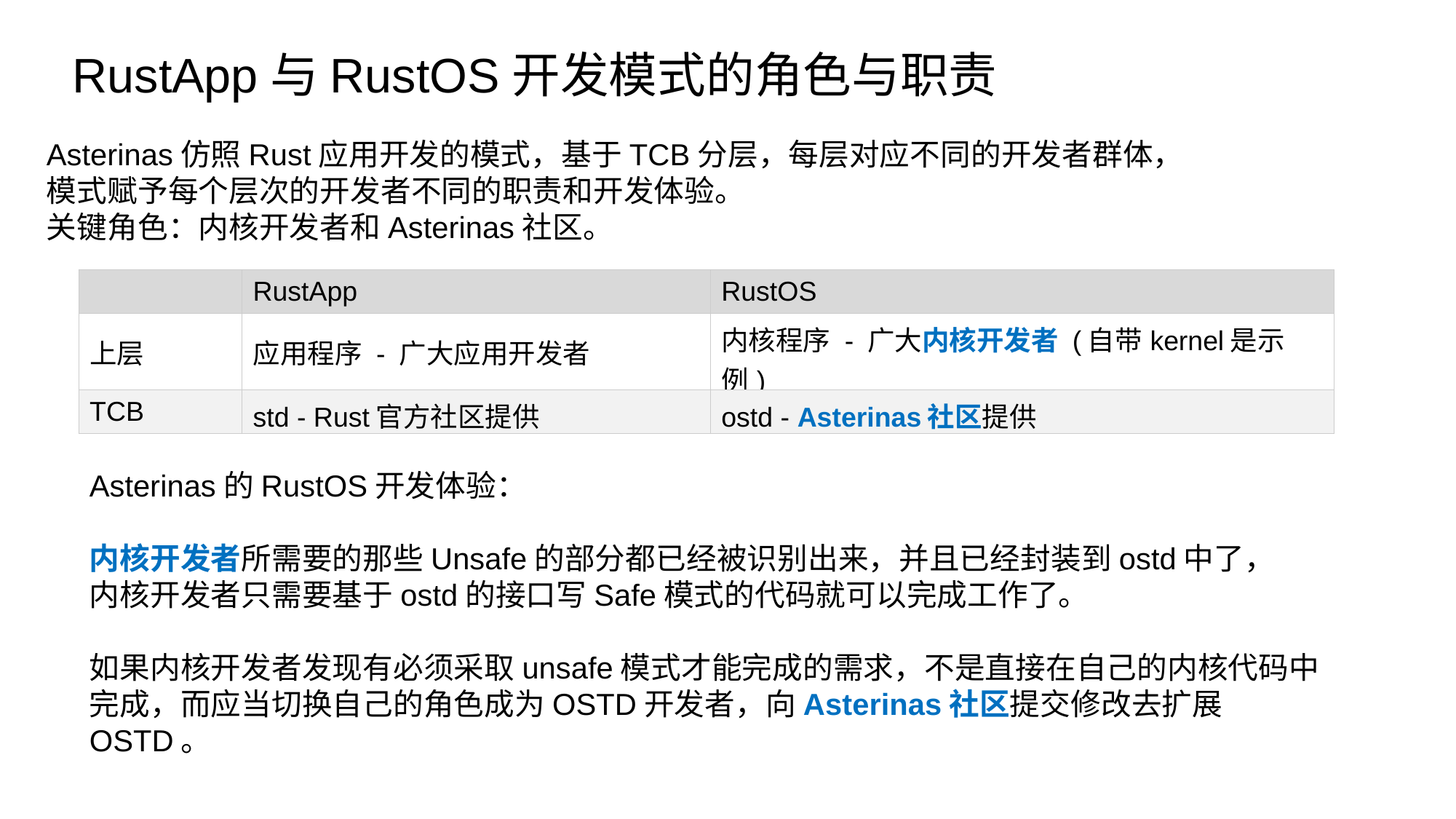

RustApp与RustOS开发模式的角色与职责
Asterinas仿照Rust应用开发的模式，基于TCB分层，每层对应不同的开发者群体，
模式赋予每个层次的开发者不同的职责和开发体验。
关键角色：内核开发者和Asterinas社区。
|  | RustApp | RustOS |
| --- | --- | --- |
| 上层 | 应用程序 - 广大应用开发者 | 内核程序 - 广大内核开发者 (自带kernel是示例) |
| TCB | std - Rust官方社区提供 | ostd - Asterinas社区提供 |
Asterinas的RustOS开发体验：

内核开发者所需要的那些Unsafe的部分都已经被识别出来，并且已经封装到ostd中了，
内核开发者只需要基于ostd的接口写Safe模式的代码就可以完成工作了。

如果内核开发者发现有必须采取unsafe模式才能完成的需求，不是直接在自己的内核代码中完成，而应当切换自己的角色成为OSTD开发者，向Asterinas社区提交修改去扩展OSTD。